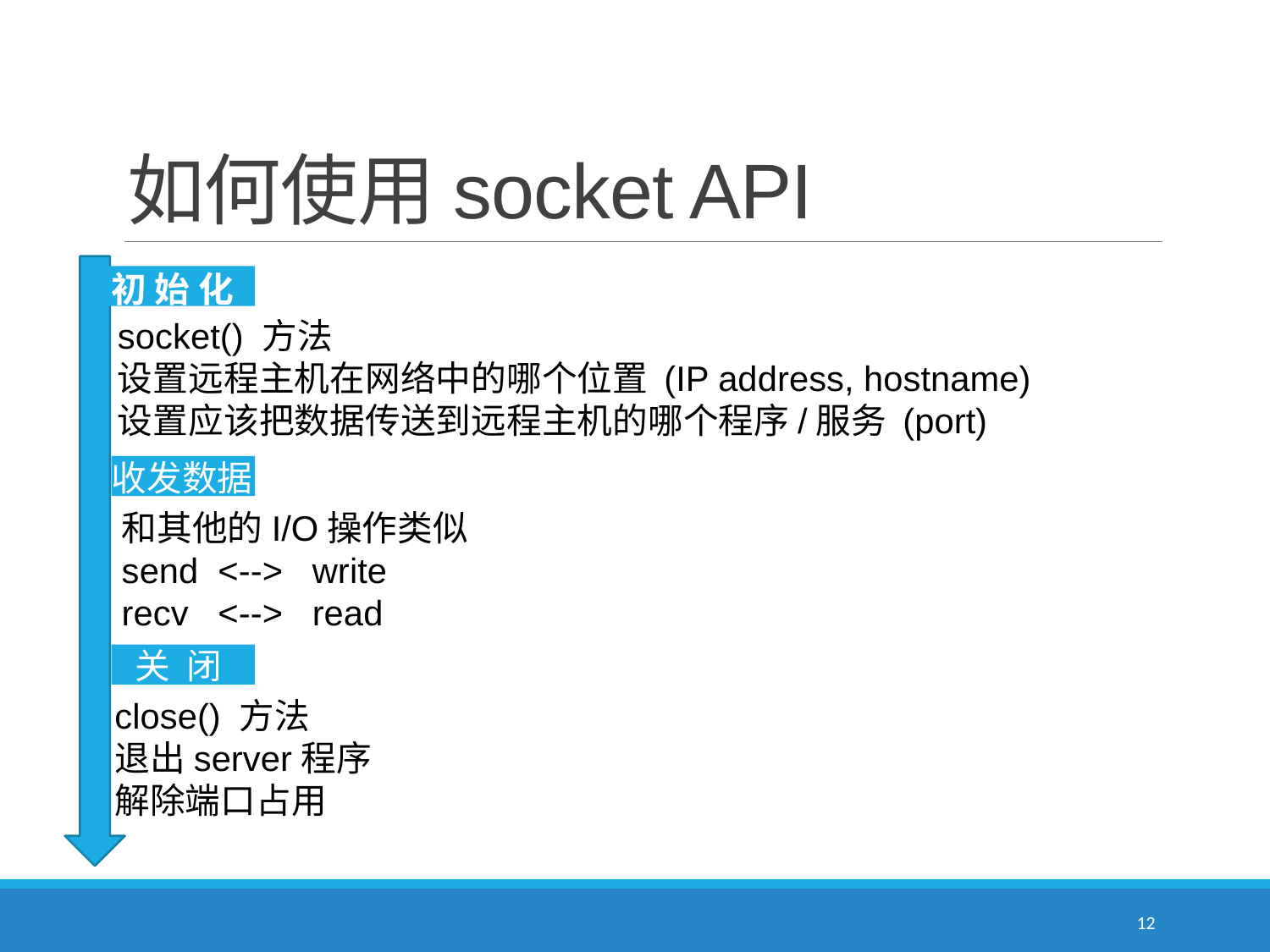

# 如何使用socket API

初 始 化

收发数据

  关  闭

socket() 方法
设置远程主机在网络中的哪个位置 (IP address, hostname)
设置应该把数据传送到远程主机的哪个程序/服务 (port)

和其他的I/O操作类似
send  <-->   write
recv   <-->   read

close() 方法
退出server程序
解除端口占用
12